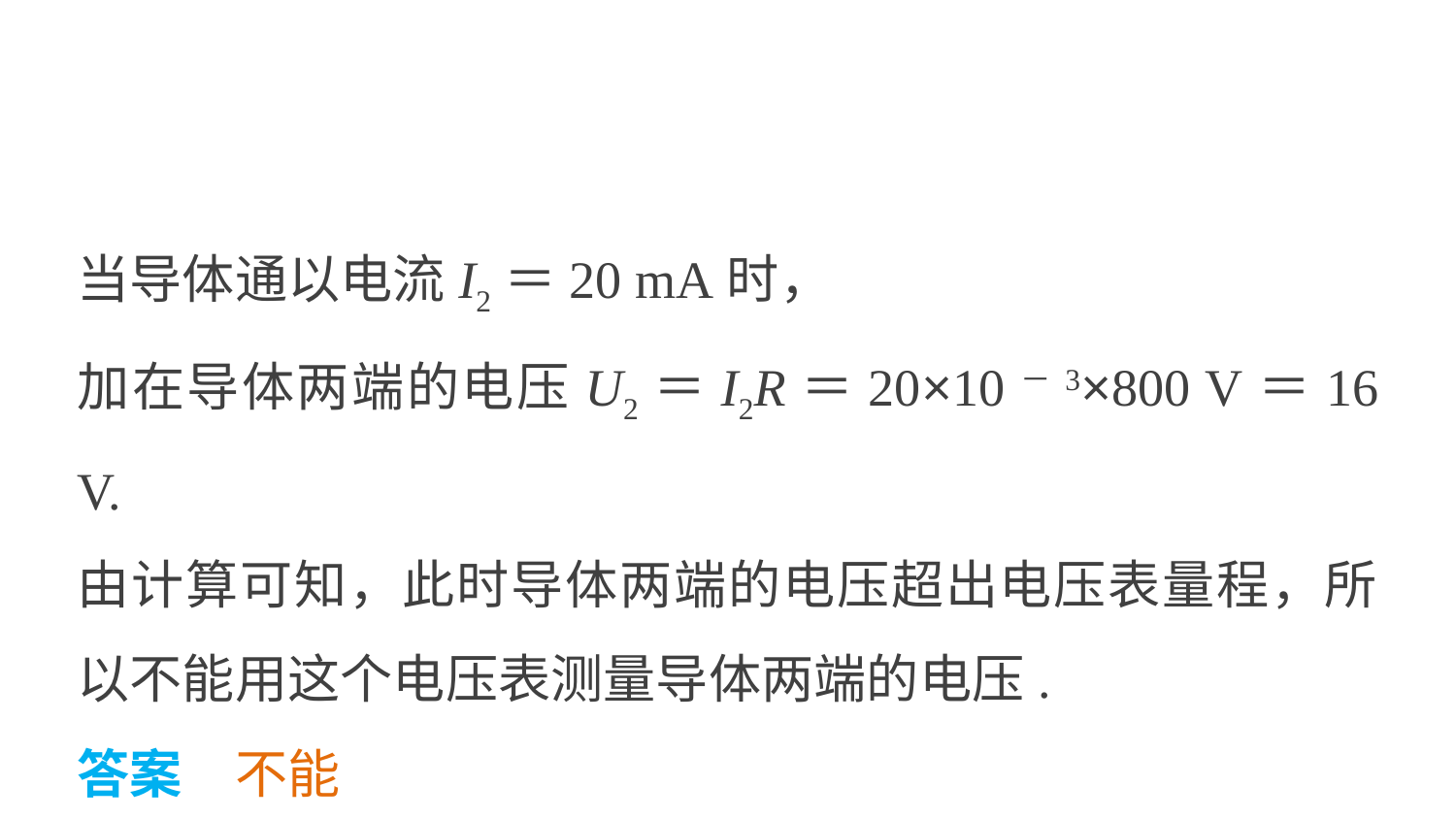

当导体通以电流I2＝20 mA时，
加在导体两端的电压U2＝I2R＝20×10－3×800 V＝16 V.
由计算可知，此时导体两端的电压超出电压表量程，所以不能用这个电压表测量导体两端的电压.
答案　不能